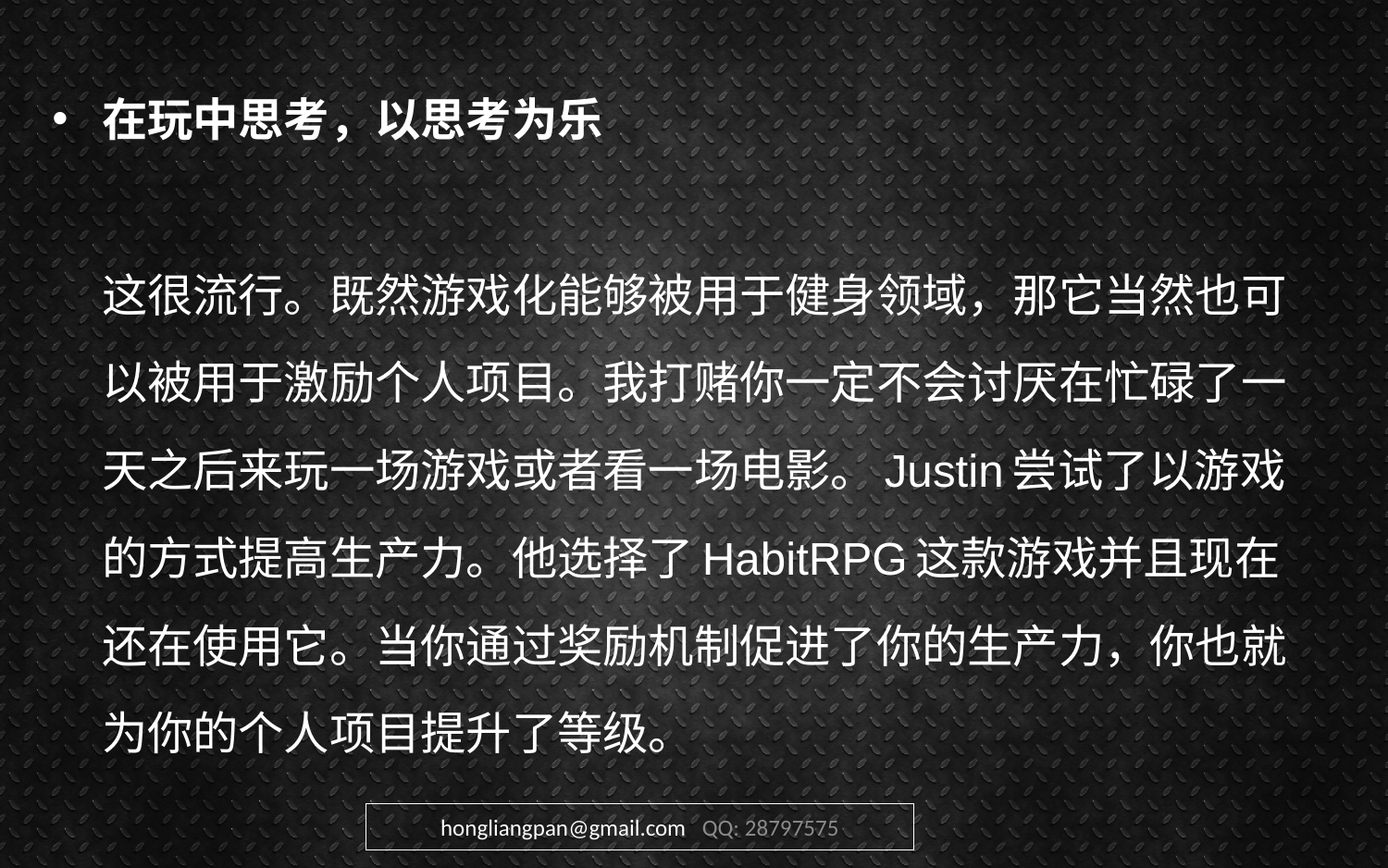

在玩中思考，以思考为乐
这很流行。既然游戏化能够被用于健身领域，那它当然也可以被用于激励个人项目。我打赌你一定不会讨厌在忙碌了一天之后来玩一场游戏或者看一场电影。Justin尝试了以游戏的方式提高生产力。他选择了HabitRPG这款游戏并且现在还在使用它。当你通过奖励机制促进了你的生产力，你也就为你的个人项目提升了等级。